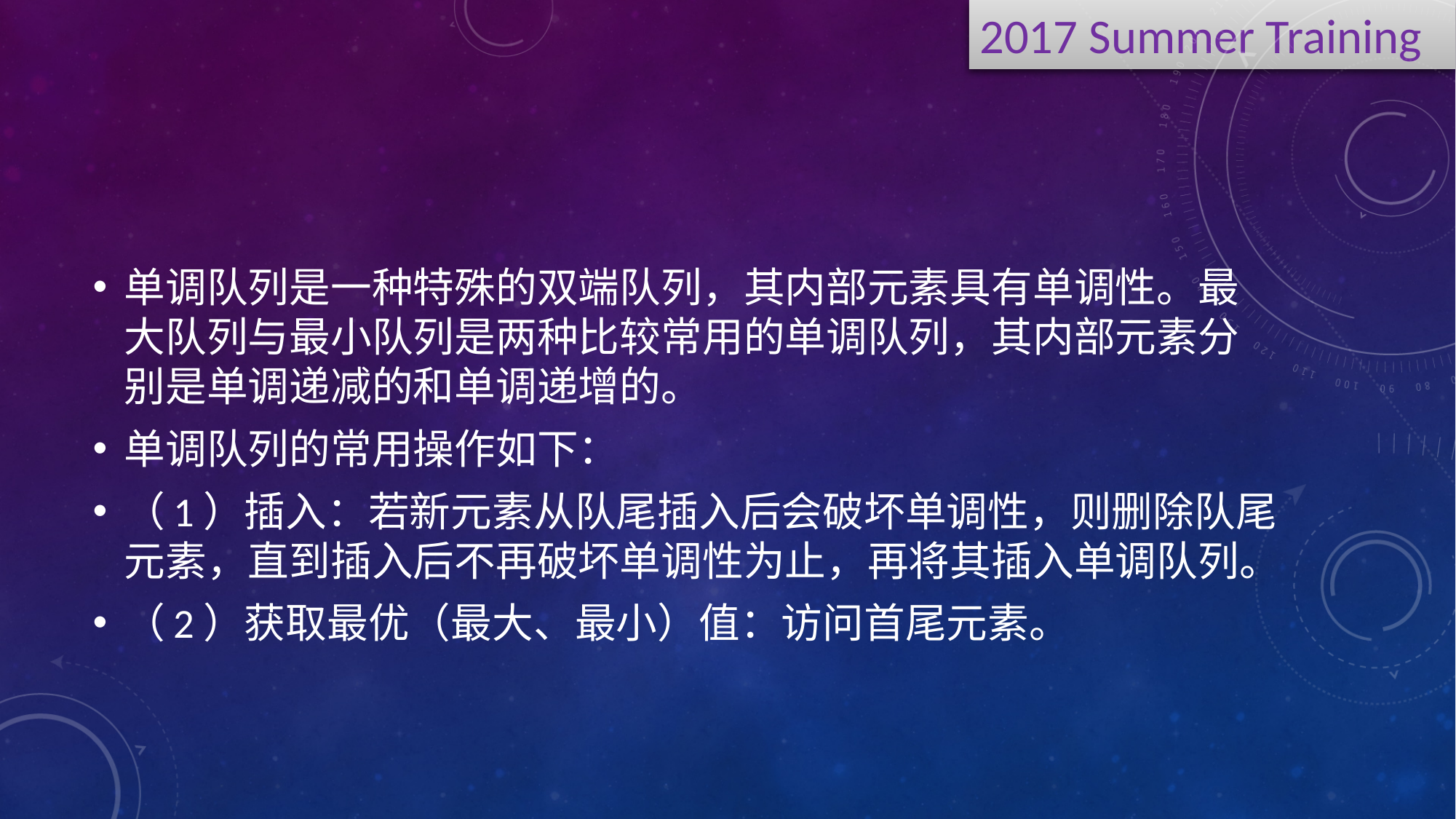

#
单调队列是一种特殊的双端队列，其内部元素具有单调性。最大队列与最小队列是两种比较常用的单调队列，其内部元素分别是单调递减的和单调递增的。
单调队列的常用操作如下：
（1）插入：若新元素从队尾插入后会破坏单调性，则删除队尾元素，直到插入后不再破坏单调性为止，再将其插入单调队列。
（2）获取最优（最大、最小）值：访问首尾元素。